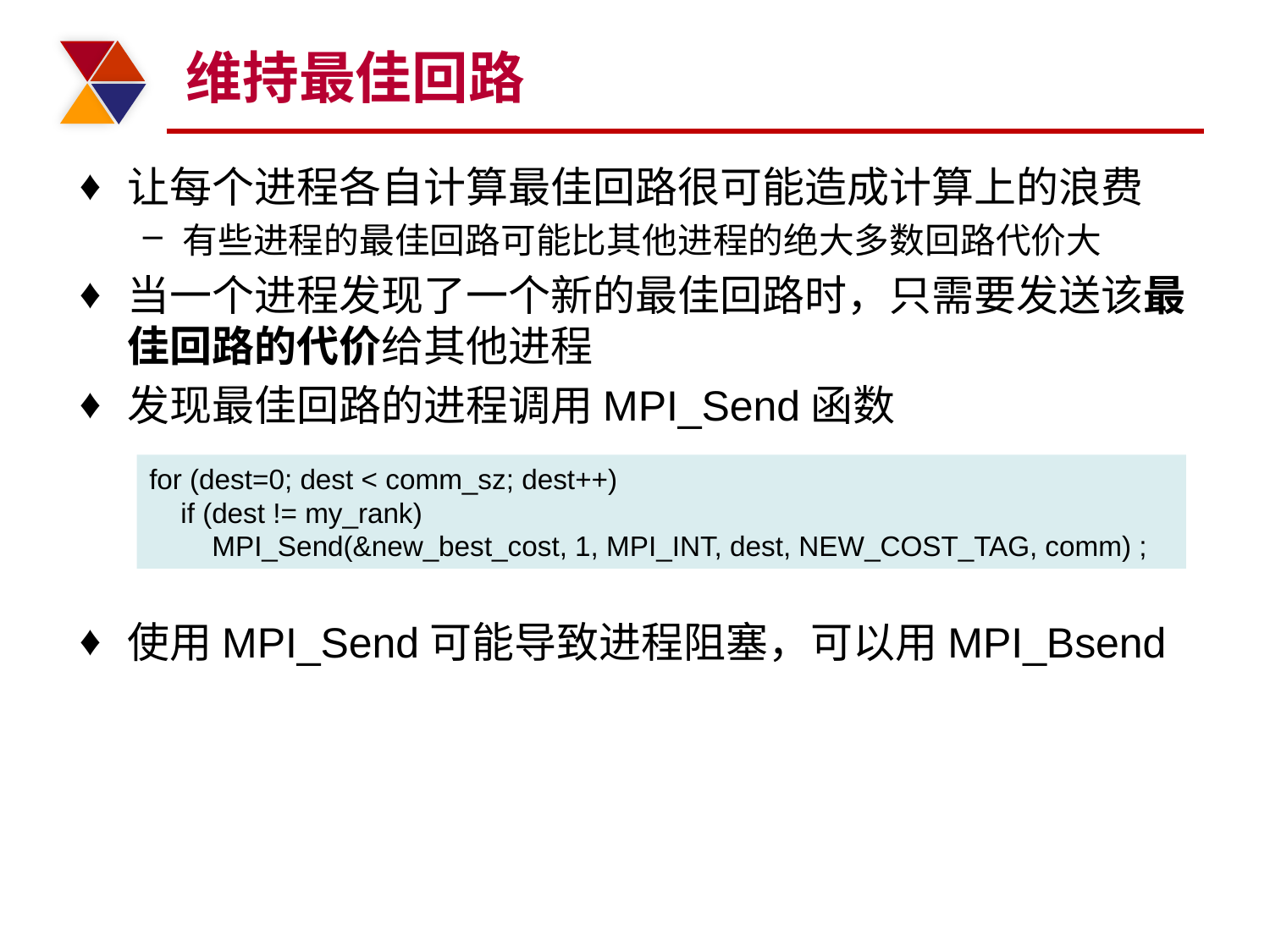

# 维持最佳回路
让每个进程各自计算最佳回路很可能造成计算上的浪费
有些进程的最佳回路可能比其他进程的绝大多数回路代价大
当一个进程发现了一个新的最佳回路时，只需要发送该最佳回路的代价给其他进程
发现最佳回路的进程调用MPI_Send函数

使用MPI_Send可能导致进程阻塞，可以用MPI_Bsend
for (dest=0; dest < comm_sz; dest++)
    if (dest != my_rank)
        MPI_Send(&new_best_cost, 1, MPI_INT, dest, NEW_COST_TAG, comm) ;